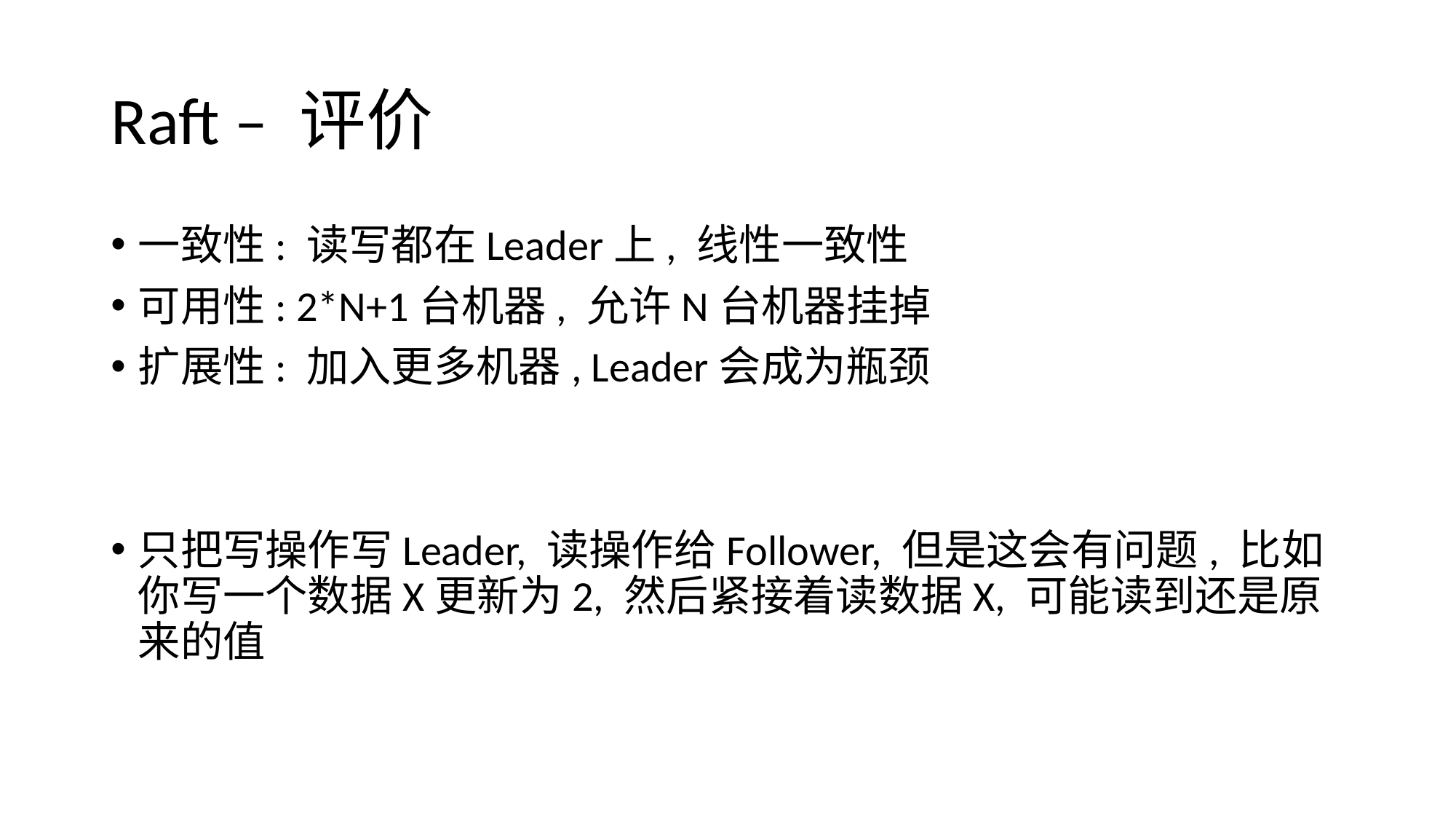

# Raft – 评价
一致性: 读写都在Leader上, 线性一致性
可用性: 2*N+1台机器, 允许N台机器挂掉
扩展性: 加入更多机器, Leader会成为瓶颈

只把写操作写Leader, 读操作给Follower, 但是这会有问题, 比如你写一个数据X更新为2, 然后紧接着读数据X, 可能读到还是原来的值